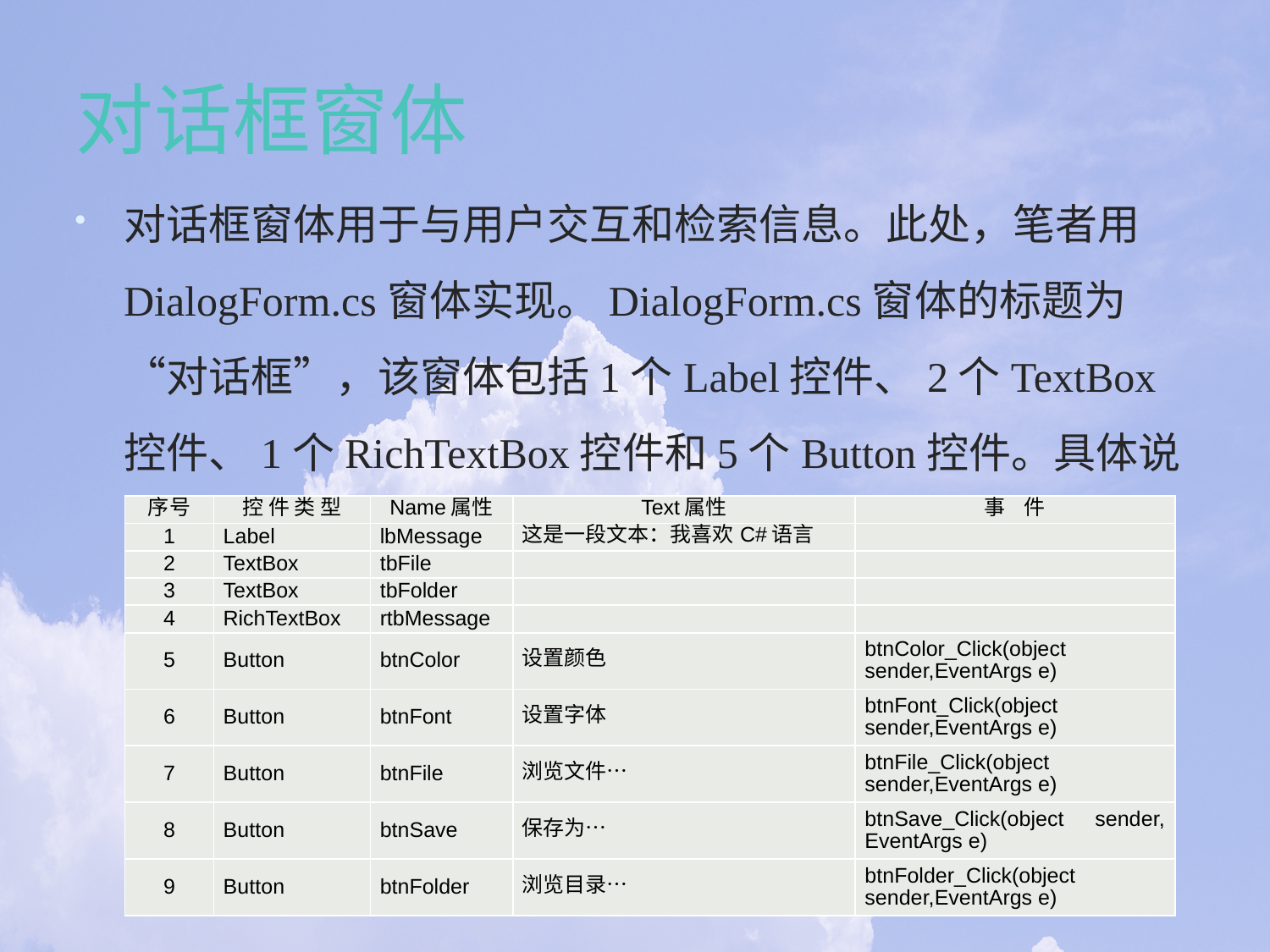

# 对话框窗体
对话框窗体用于与用户交互和检索信息。此处，笔者用DialogForm.cs窗体实现。DialogForm.cs窗体的标题为“对话框”，该窗体包括1个Label控件、2个TextBox控件、1个RichTextBox控件和5个Button控件。具体说明如下表所示。
| 序号 | 控 件 类 型 | Name属性 | Text属性 | 事 件 |
| --- | --- | --- | --- | --- |
| 1 | Label | lbMessage | 这是一段文本：我喜欢C#语言 |  |
| 2 | TextBox | tbFile |  |  |
| 3 | TextBox | tbFolder |  |  |
| 4 | RichTextBox | rtbMessage |  |  |
| 5 | Button | btnColor | 设置颜色 | btnColor\_Click(object sender,EventArgs e) |
| 6 | Button | btnFont | 设置字体 | btnFont\_Click(object sender,EventArgs e) |
| 7 | Button | btnFile | 浏览文件… | btnFile\_Click(object sender,EventArgs e) |
| 8 | Button | btnSave | 保存为… | btnSave\_Click(object sender, EventArgs e) |
| 9 | Button | btnFolder | 浏览目录… | btnFolder\_Click(object sender,EventArgs e) |